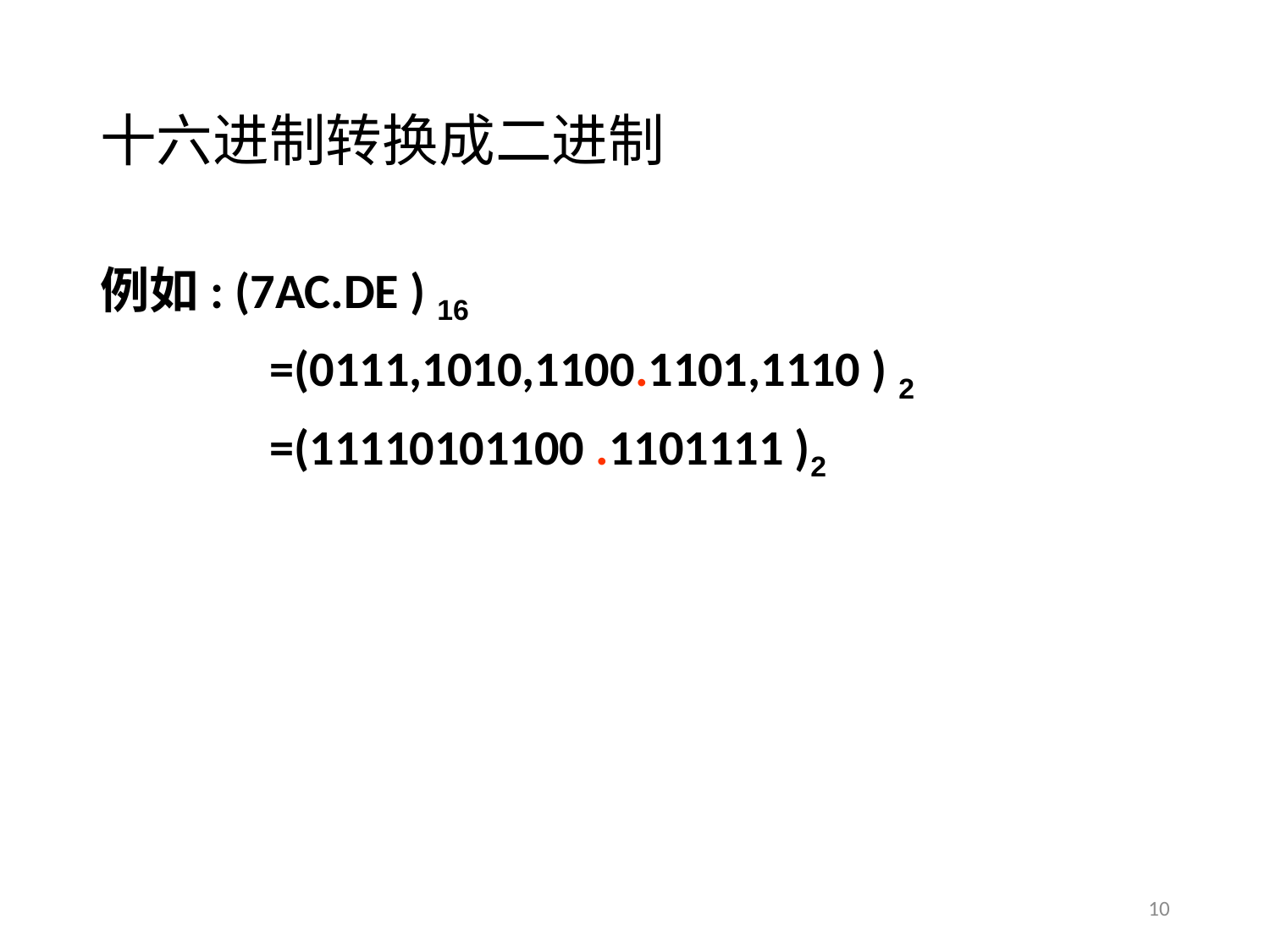

# 十六进制转换成二进制
例如: (7AC.DE ) 16
		 =(0111,1010,1100.1101,1110 ) 2
		 =(11110101100 .1101111 )2

10